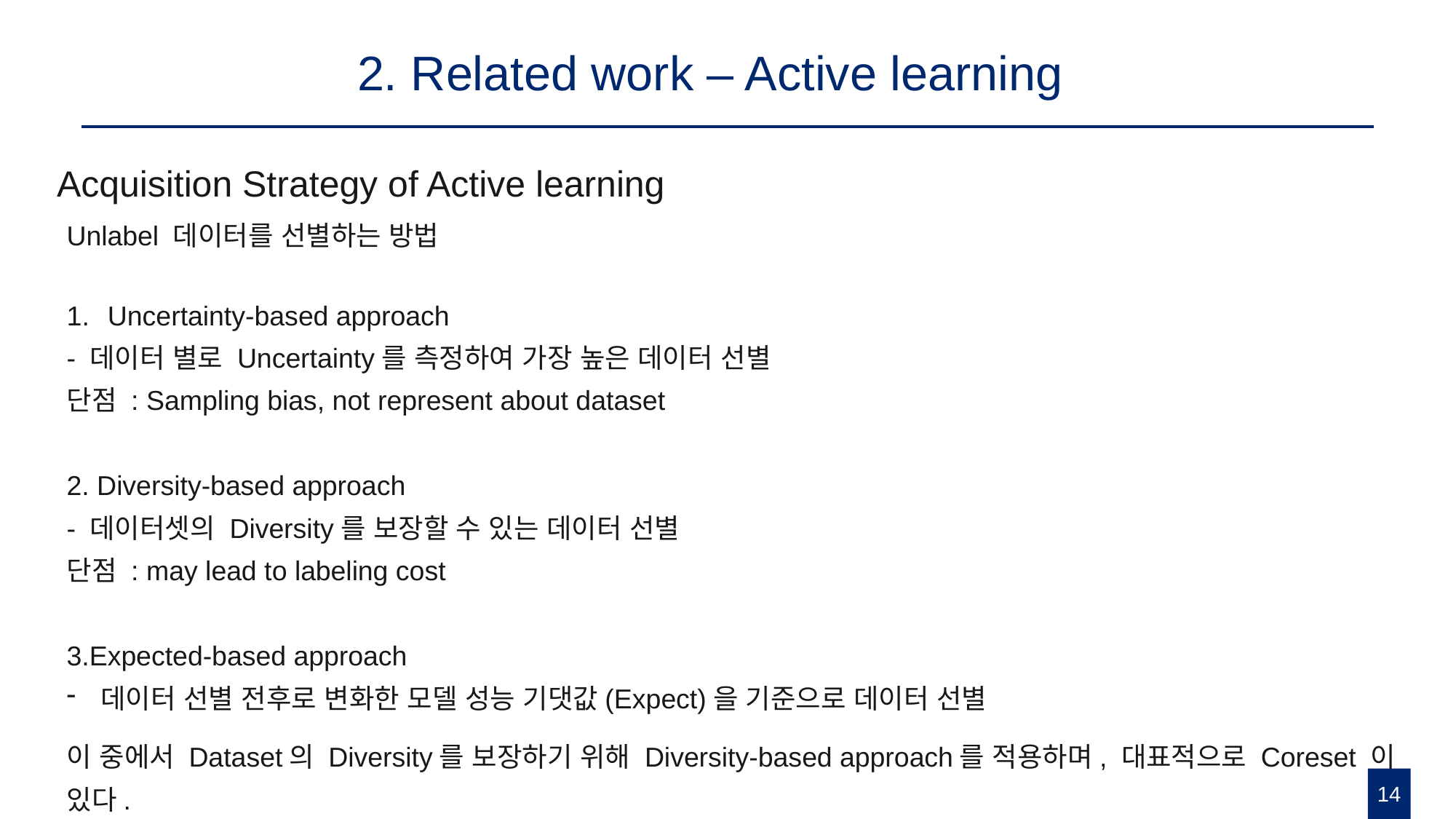

# 2. Related work – Active learning
Acquisition Strategy of Active learning
Unlabel 데이터를 선별하는 방법
Uncertainty-based approach
- 데이터 별로 Uncertainty를 측정하여 가장 높은 데이터 선별
단점 : Sampling bias, not represent about dataset

2. Diversity-based approach
- 데이터셋의 Diversity를 보장할 수 있는 데이터 선별
단점 : may lead to labeling cost

3.Expected-based approach
데이터 선별 전후로 변화한 모델 성능 기댓값(Expect)을 기준으로 데이터 선별
이 중에서 Dataset의 Diversity를 보장하기 위해 Diversity-based approach를 적용하며, 대표적으로 Coreset 이 있다.